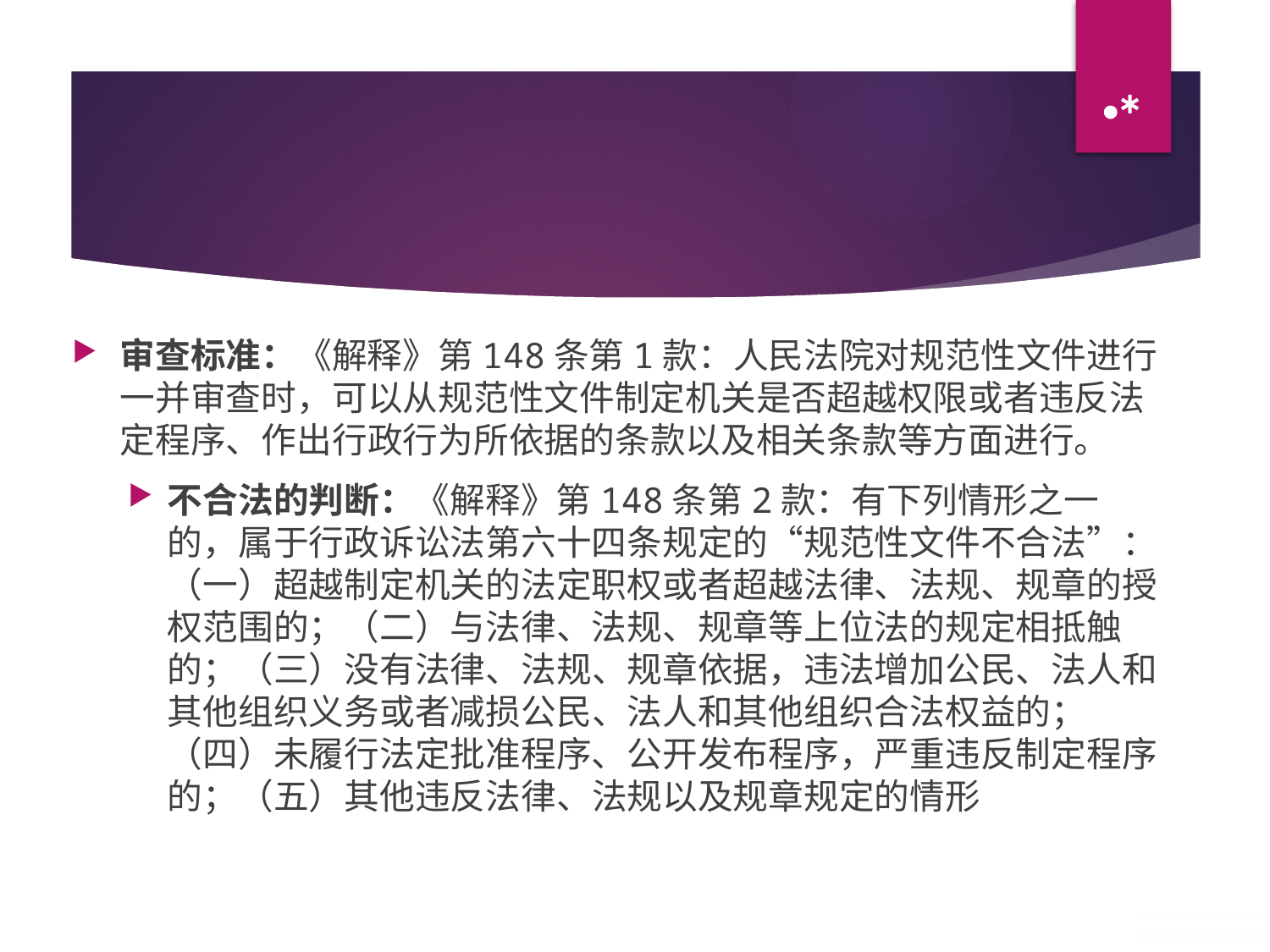

*
#
审查标准：《解释》第148条第1款：人民法院对规范性文件进行一并审查时，可以从规范性文件制定机关是否超越权限或者违反法定程序、作出行政行为所依据的条款以及相关条款等方面进行。
不合法的判断：《解释》第148条第2款：有下列情形之一的，属于行政诉讼法第六十四条规定的“规范性文件不合法”：（一）超越制定机关的法定职权或者超越法律、法规、规章的授权范围的；（二）与法律、法规、规章等上位法的规定相抵触的；（三）没有法律、法规、规章依据，违法增加公民、法人和其他组织义务或者减损公民、法人和其他组织合法权益的；（四）未履行法定批准程序、公开发布程序，严重违反制定程序的；（五）其他违反法律、法规以及规章规定的情形